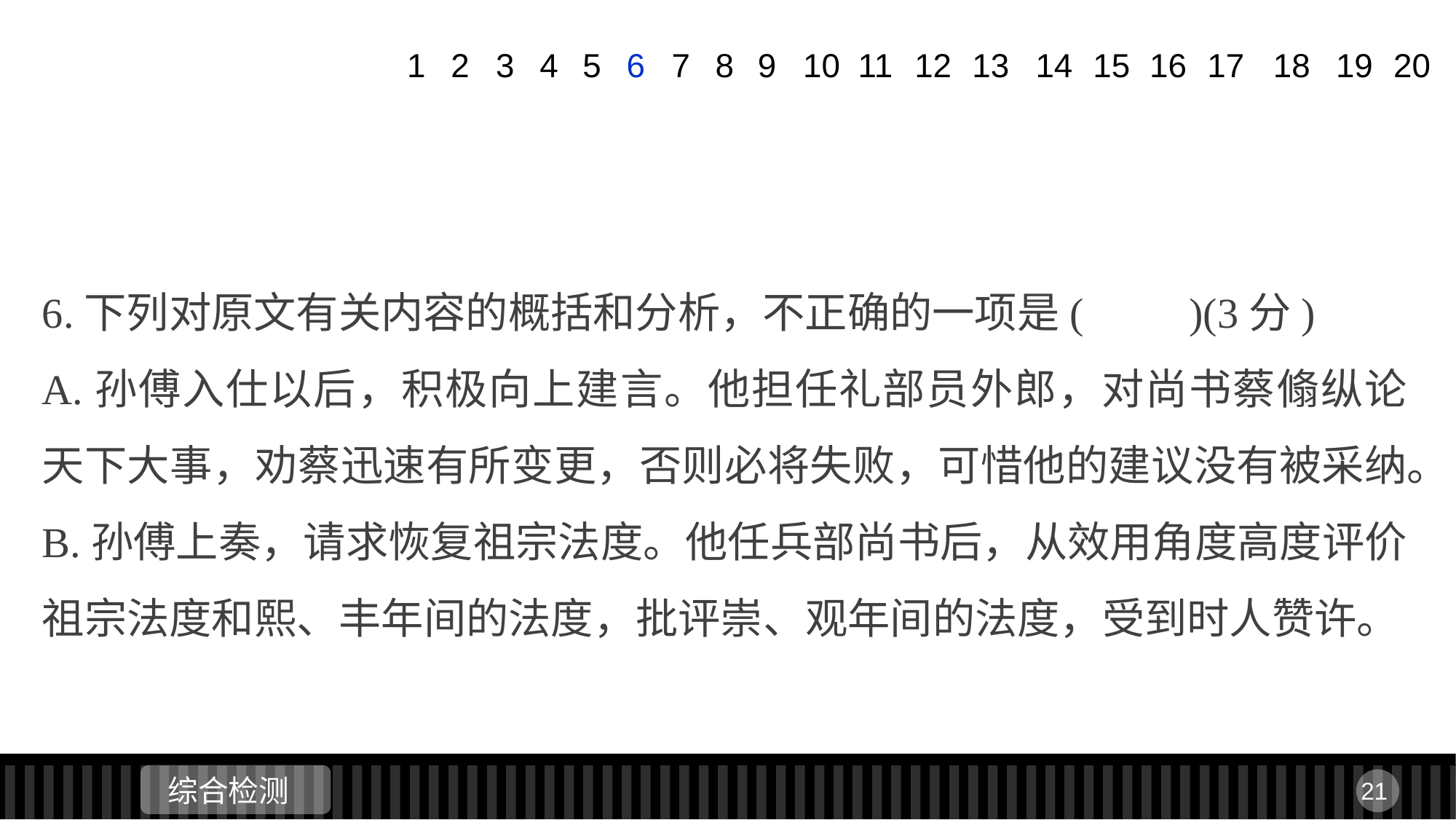

1
2
3
4
5
6
7
8
9
11
12
13
14
15
16
17
18
19
20
10
6.下列对原文有关内容的概括和分析，不正确的一项是(　　)(3分)
A.孙傅入仕以后，积极向上建言。他担任礼部员外郎，对尚书蔡翛纵论天下大事，劝蔡迅速有所变更，否则必将失败，可惜他的建议没有被采纳。
B.孙傅上奏，请求恢复祖宗法度。他任兵部尚书后，从效用角度高度评价祖宗法度和熙、丰年间的法度，批评崇、观年间的法度，受到时人赞许。